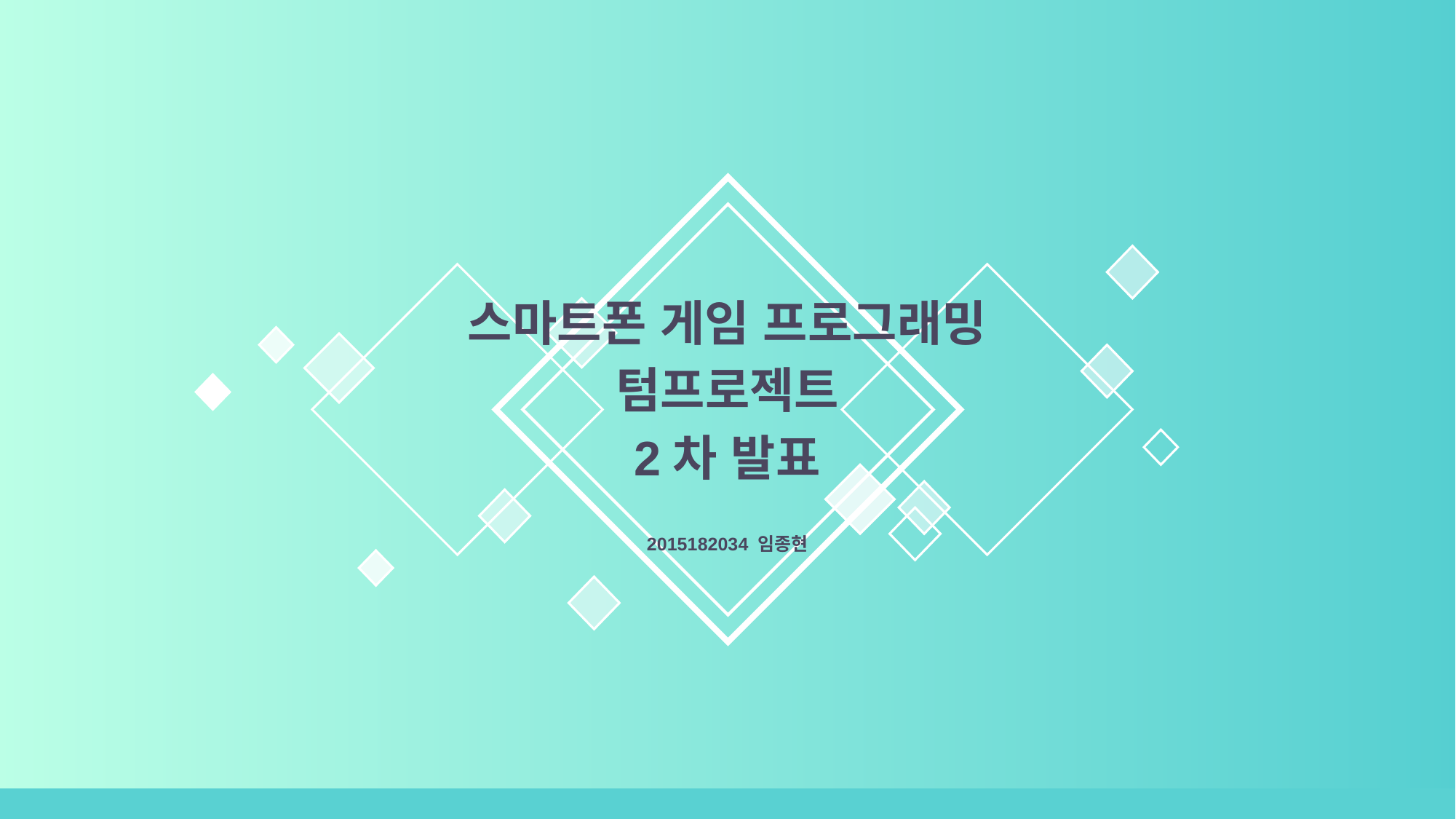

스마트폰 게임 프로그래밍
텀프로젝트
2차 발표
2015182034 임종현